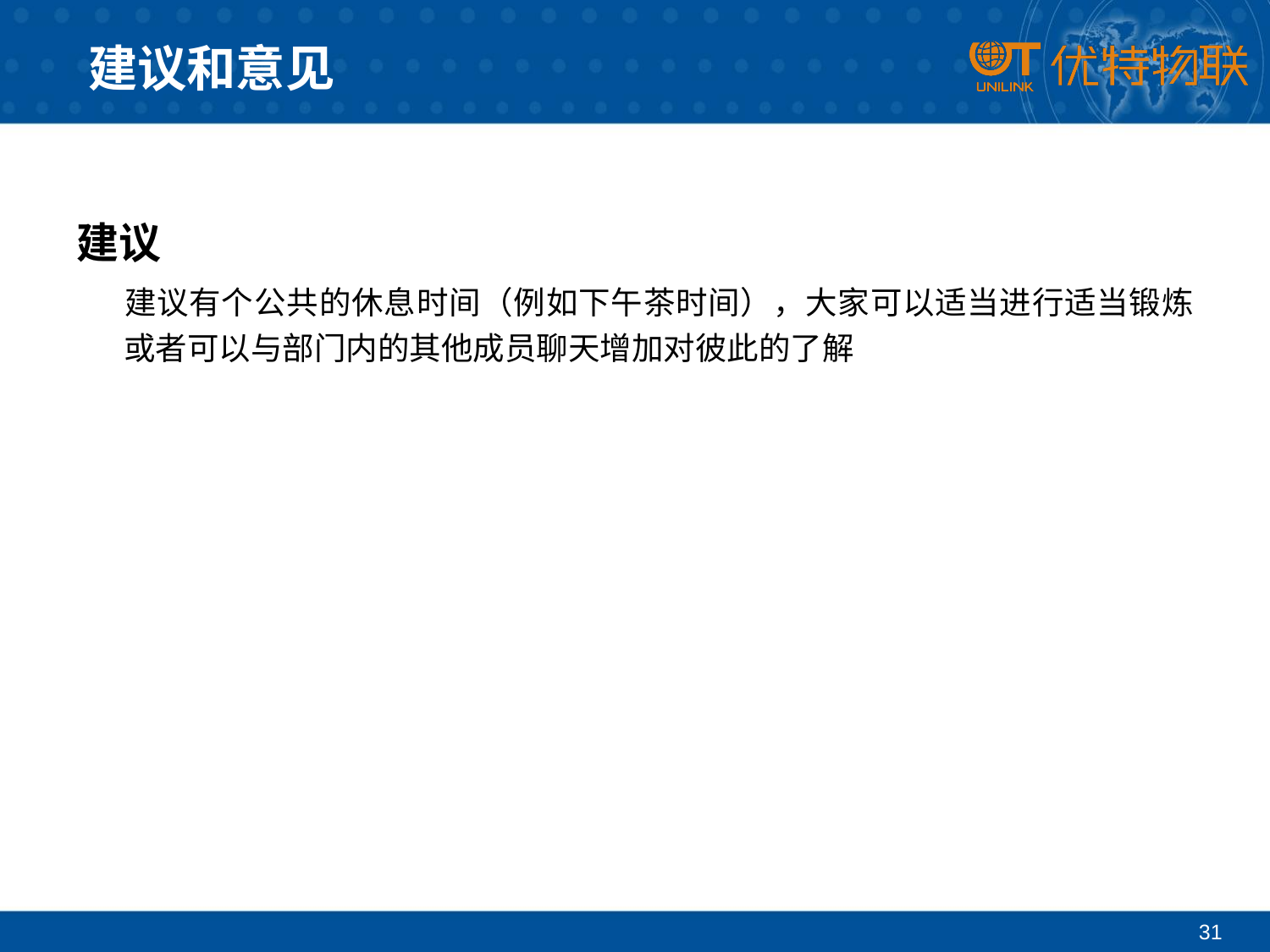

# 建议和意见
建议
	建议有个公共的休息时间（例如下午茶时间），大家可以适当进行适当锻炼或者可以与部门内的其他成员聊天增加对彼此的了解
31